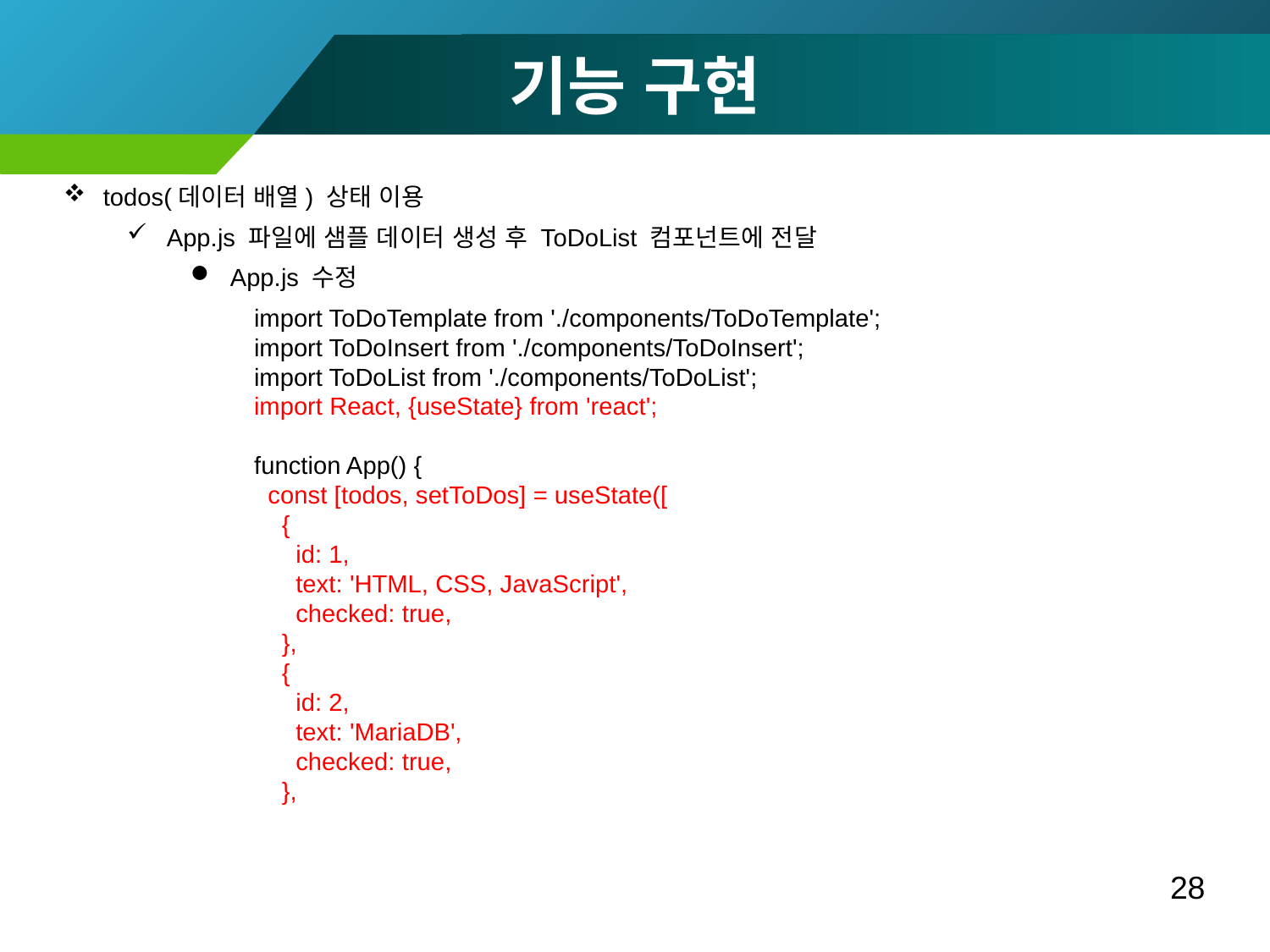

기능 구현
todos(데이터 배열) 상태 이용
App.js 파일에 샘플 데이터 생성 후 ToDoList 컴포넌트에 전달
App.js 수정
import ToDoTemplate from './components/ToDoTemplate';
import ToDoInsert from './components/ToDoInsert';
import ToDoList from './components/ToDoList';
import React, {useState} from 'react';

function App() {
  const [todos, setToDos] = useState([
    {
      id: 1,
      text: 'HTML, CSS, JavaScript',
      checked: true,
    },
    {
      id: 2,
      text: 'MariaDB',
      checked: true,
    },
28